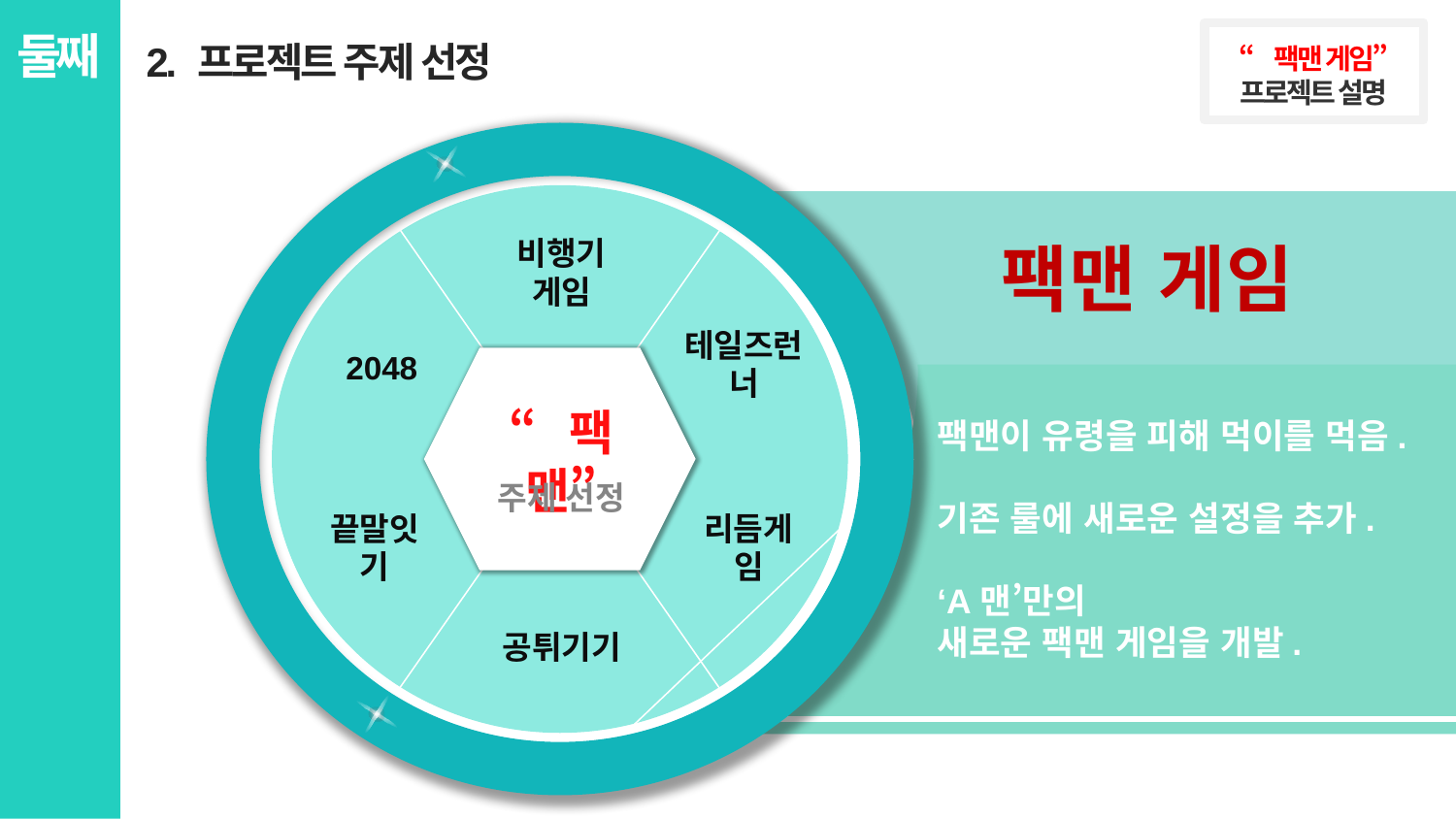

2. 프로젝트 주제 선정
둘째

“팩맨 게임”
프로젝트 설명

비행기 게임
팩맨 게임

테일즈런너
2048
“팩맨”
팩맨이 유령을 피해 먹이를 먹음.

기존 룰에 새로운 설정을 추가.

‘A맨’만의
새로운 팩맨 게임을 개발.
주제 선정
끝말잇기
리듬게임
공튀기기